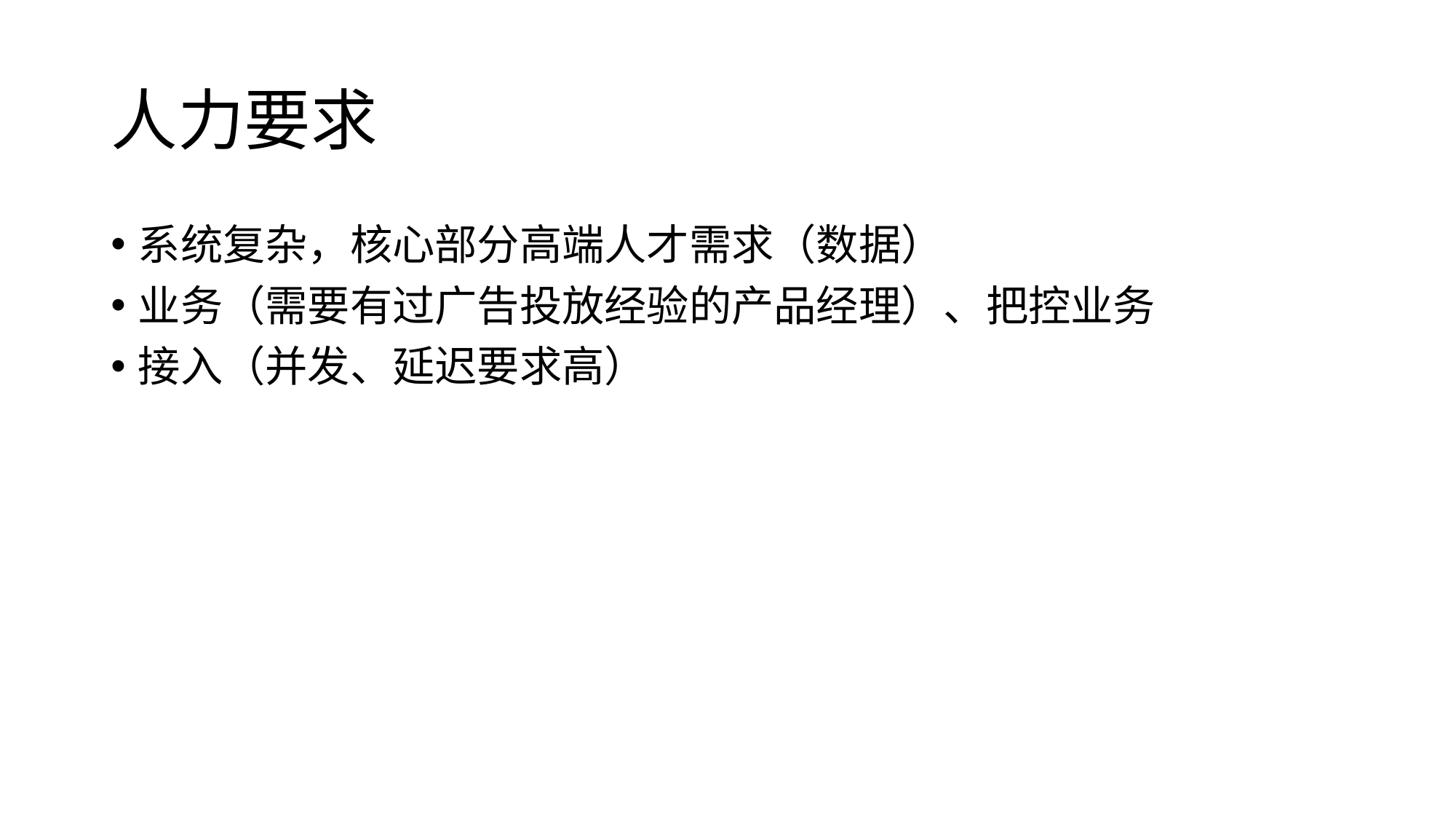

# 人力要求
系统复杂，核心部分高端人才需求（数据）
业务（需要有过广告投放经验的产品经理）、把控业务
接入（并发、延迟要求高）